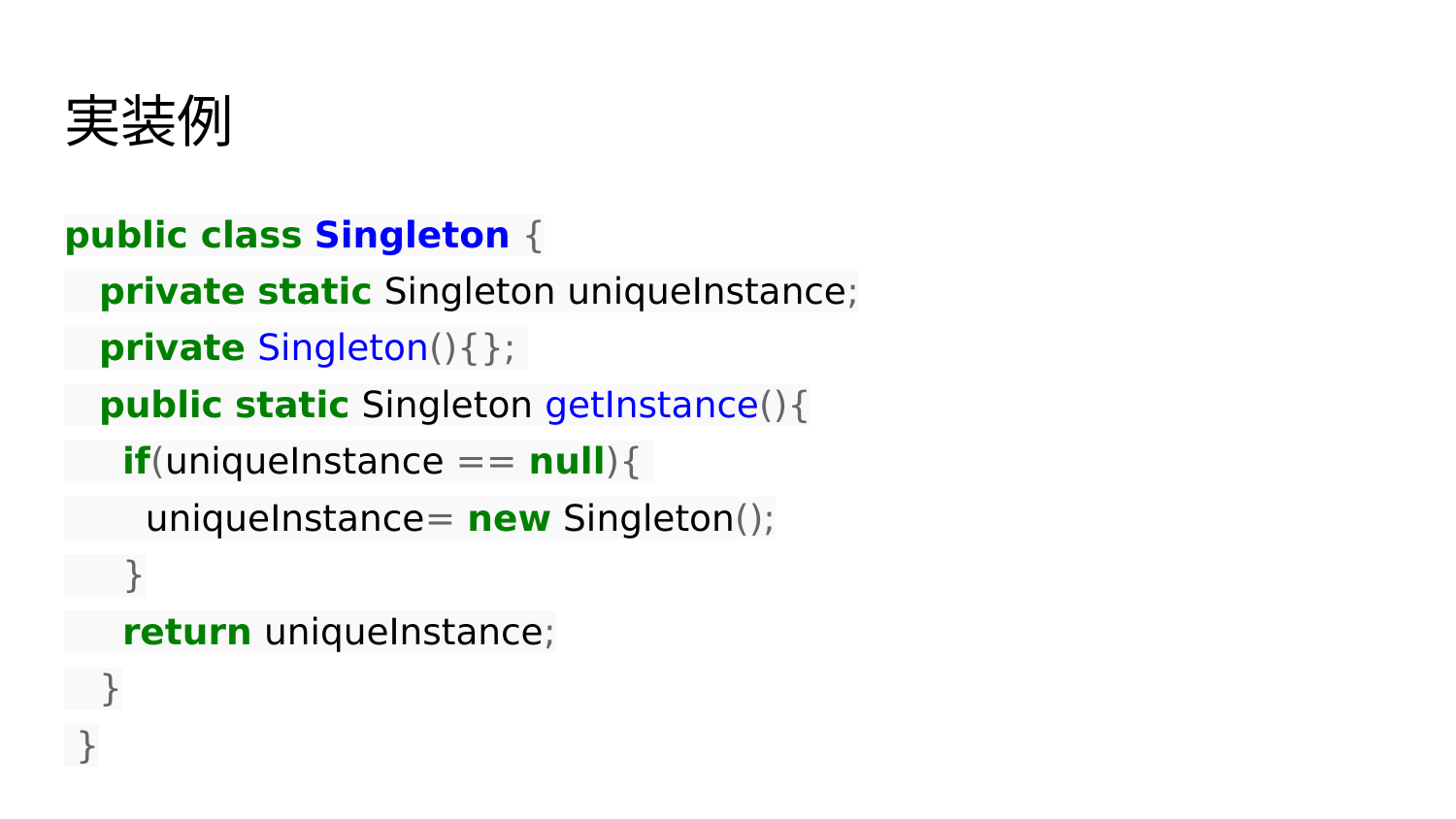

# 実装例
public class Singleton {
   private static Singleton uniqueInstance;
   private Singleton(){};
   public static Singleton getInstance(){
     if(uniqueInstance == null){
       uniqueInstance= new Singleton();
     }
     return uniqueInstance;
   }
 }